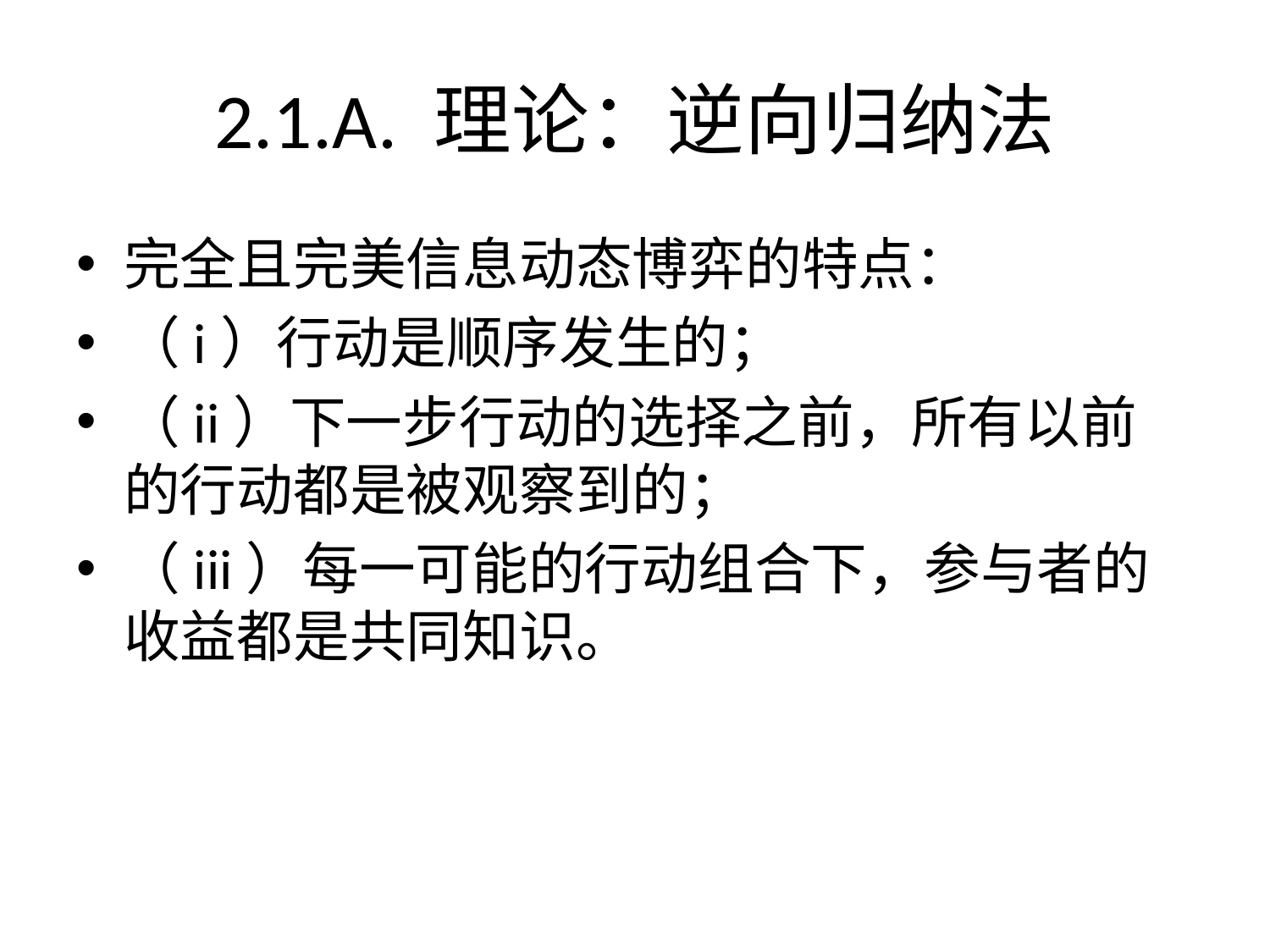

2.1.A. 理论：逆向归纳法
完全且完美信息动态博弈的特点：
（i）行动是顺序发生的；
（ii）下一步行动的选择之前，所有以前的行动都是被观察到的；
（iii）每一可能的行动组合下，参与者的收益都是共同知识。